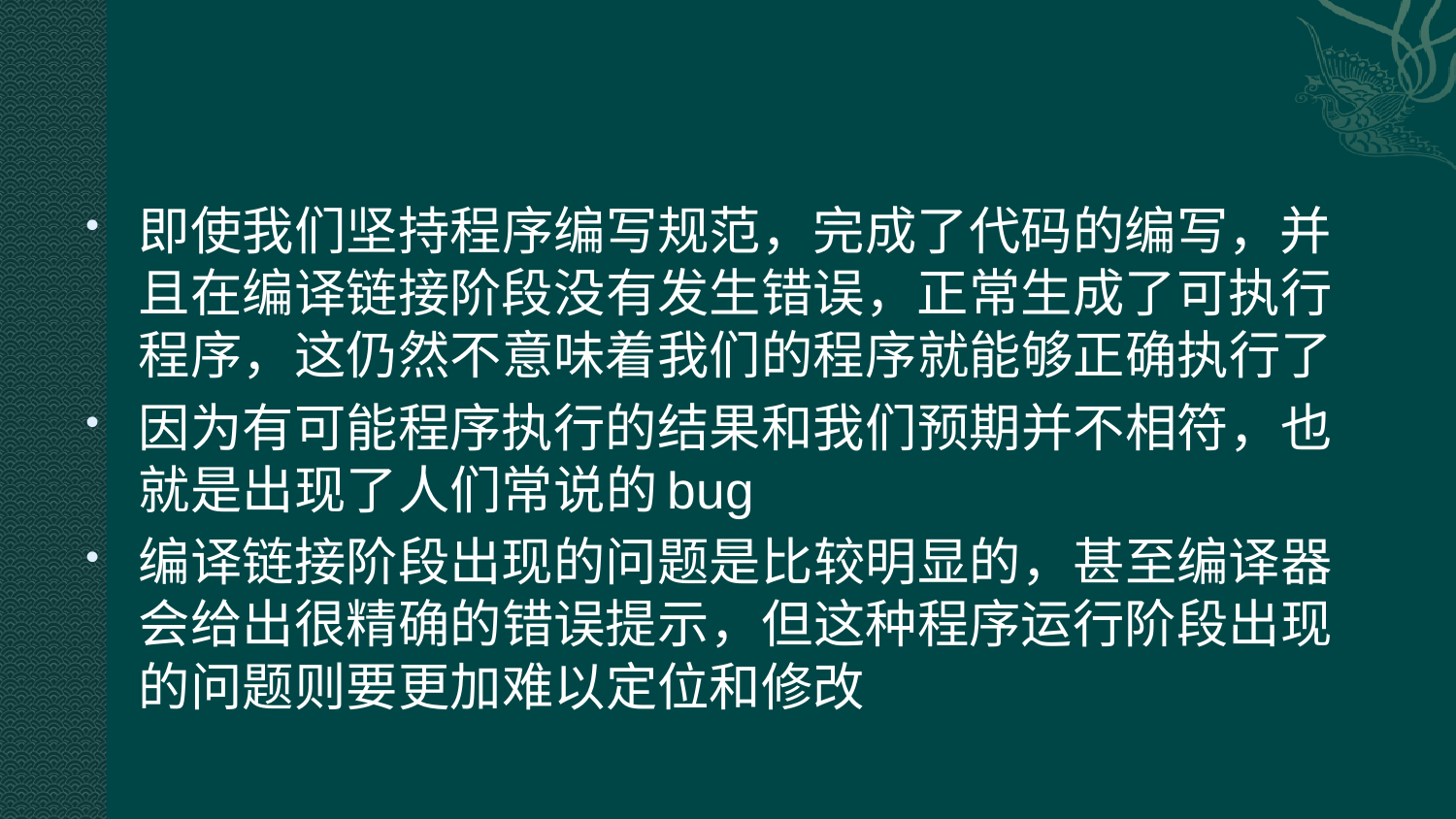

#
即使我们坚持程序编写规范，完成了代码的编写，并且在编译链接阶段没有发生错误，正常生成了可执行程序，这仍然不意味着我们的程序就能够正确执行了
因为有可能程序执行的结果和我们预期并不相符，也就是出现了人们常说的bug
编译链接阶段出现的问题是比较明显的，甚至编译器会给出很精确的错误提示，但这种程序运行阶段出现的问题则要更加难以定位和修改